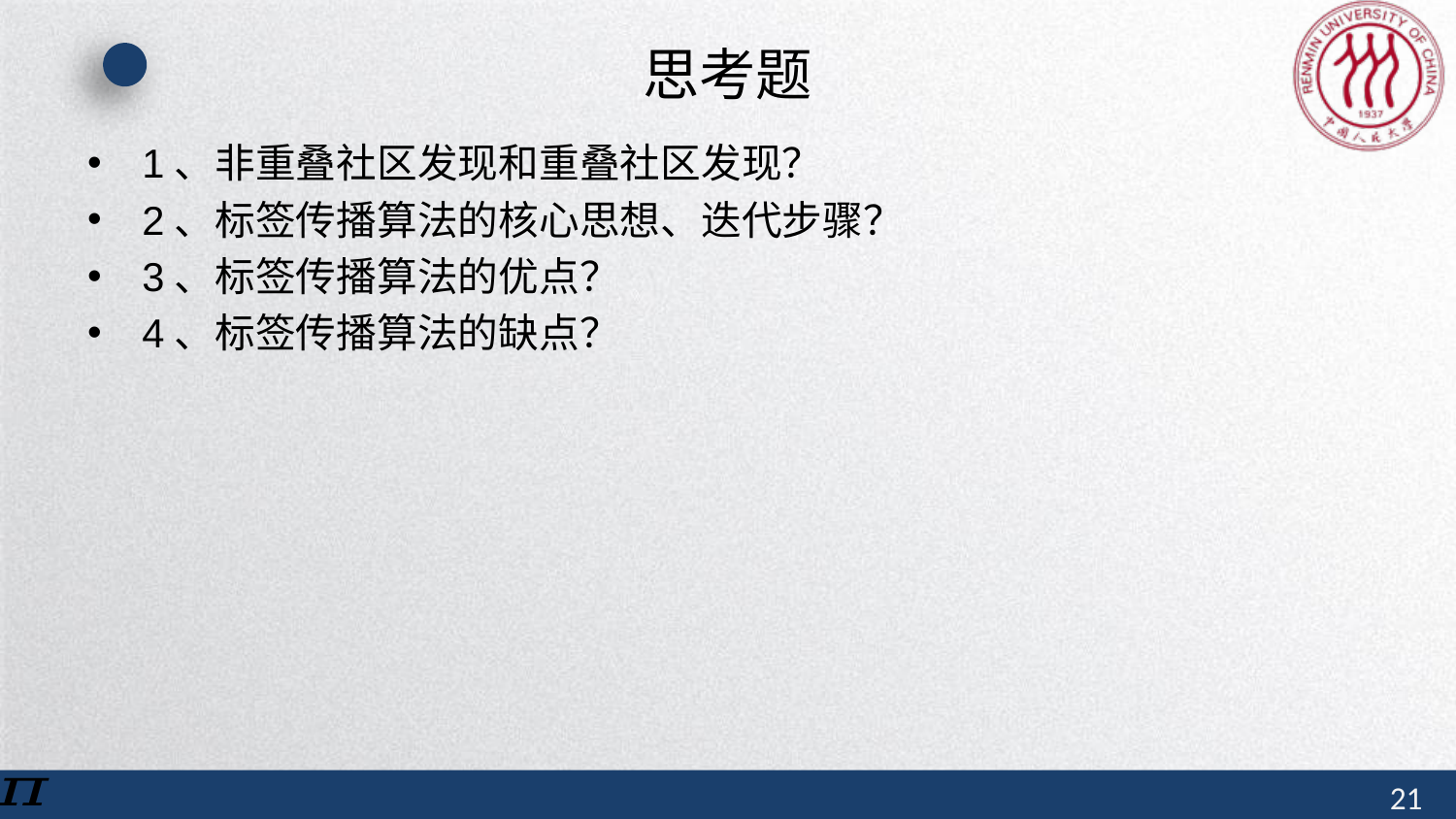

# 思考题
1、非重叠社区发现和重叠社区发现？
2、标签传播算法的核心思想、迭代步骤？
3、标签传播算法的优点？
4、标签传播算法的缺点？